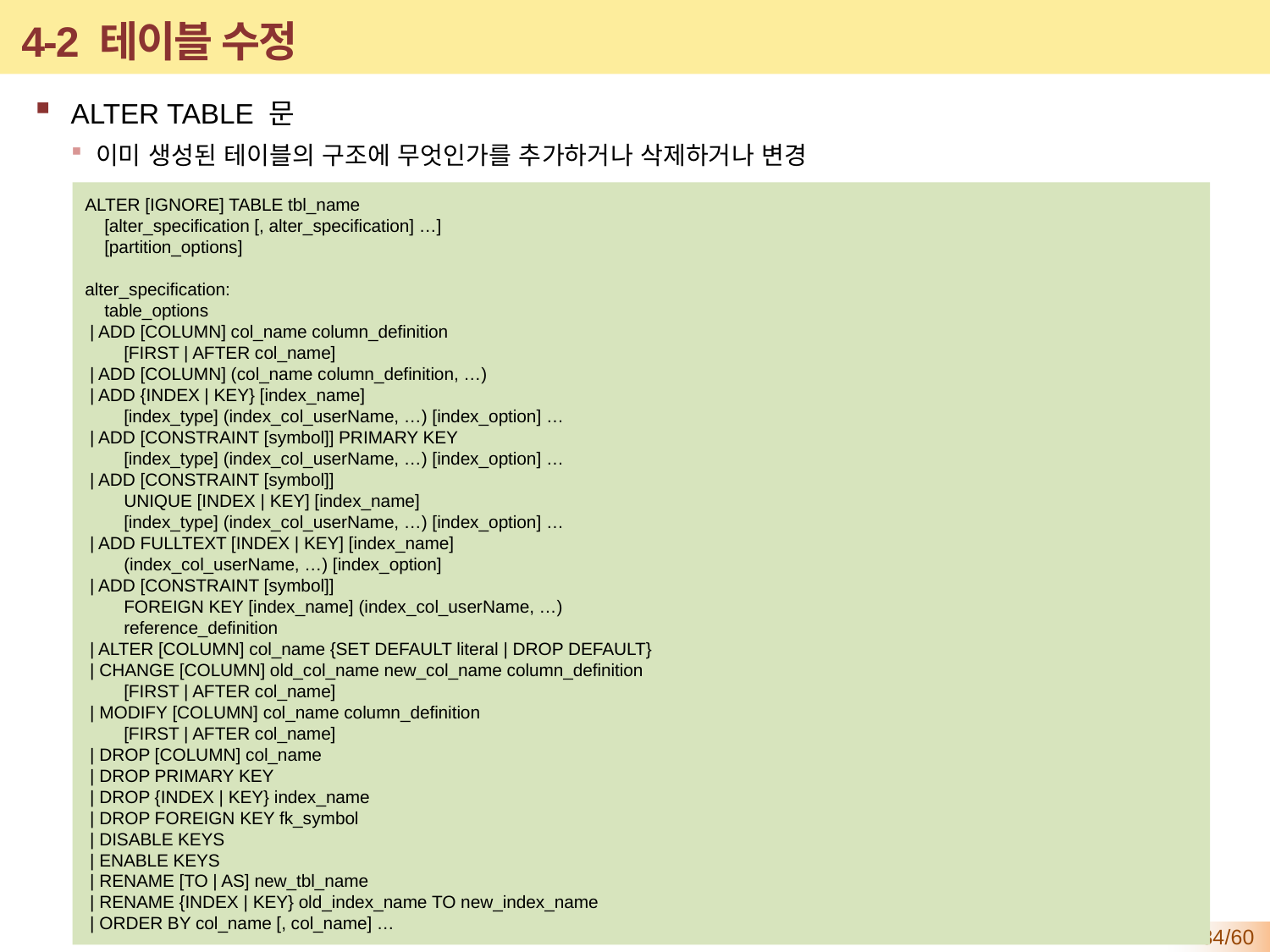

# 4-2 테이블 수정
ALTER TABLE 문
이미 생성된 테이블의 구조에 무엇인가를 추가하거나 삭제하거나 변경
ALTER [IGNORE] TABLE tbl_name
    [alter_specification [, alter_specification] …]
    [partition_options]

alter_specification:
    table_options
 | ADD [COLUMN] col_name column_definition
        [FIRST | AFTER col_name]
 | ADD [COLUMN] (col_name column_definition, …)
 | ADD {INDEX | KEY} [index_name]
        [index_type] (index_col_userName, …) [index_option] …
 | ADD [CONSTRAINT [symbol]] PRIMARY KEY
        [index_type] (index_col_userName, …) [index_option] …
 | ADD [CONSTRAINT [symbol]]
        UNIQUE [INDEX | KEY] [index_name]
        [index_type] (index_col_userName, …) [index_option] …
 | ADD FULLTEXT [INDEX | KEY] [index_name]
        (index_col_userName, …) [index_option]
 | ADD [CONSTRAINT [symbol]]
        FOREIGN KEY [index_name] (index_col_userName, …)
        reference_definition
 | ALTER [COLUMN] col_name {SET DEFAULT literal | DROP DEFAULT}
 | CHANGE [COLUMN] old_col_name new_col_name column_definition
        [FIRST | AFTER col_name]
 | MODIFY [COLUMN] col_name column_definition
        [FIRST | AFTER col_name]
 | DROP [COLUMN] col_name
 | DROP PRIMARY KEY
 | DROP {INDEX | KEY} index_name
 | DROP FOREIGN KEY fk_symbol
 | DISABLE KEYS
 | ENABLE KEYS
 | RENAME [TO | AS] new_tbl_name
 | RENAME {INDEX | KEY} old_index_name TO new_index_name
 | ORDER BY col_name [, col_name] …